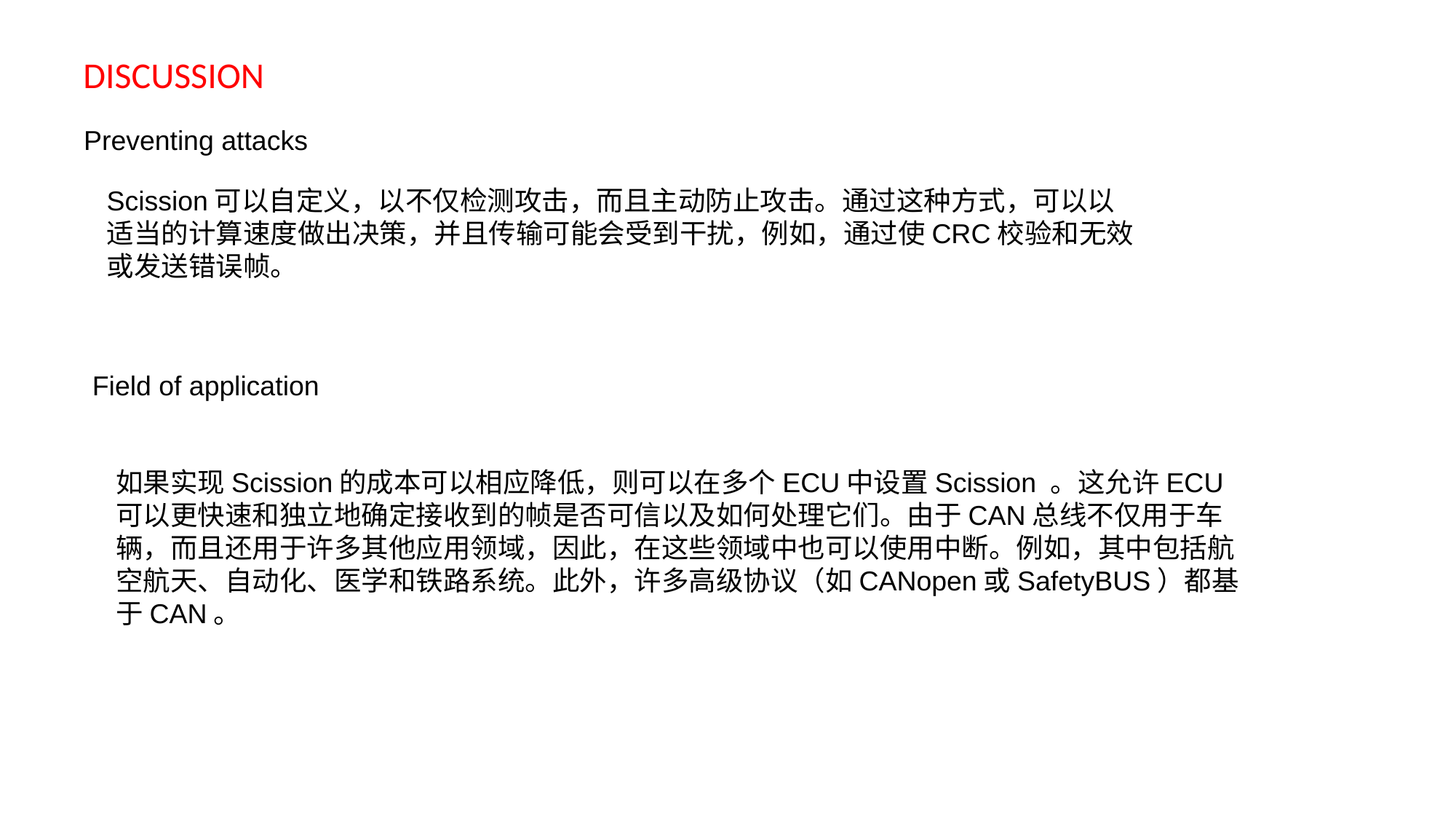

DISCUSSION
Preventing attacks
Scission可以自定义，以不仅检测攻击，而且主动防止攻击。通过这种方式，可以以适当的计算速度做出决策，并且传输可能会受到干扰，例如，通过使CRC校验和无效或发送错误帧。
Field of application
如果实现Scission的成本可以相应降低，则可以在多个ECU中设置Scission 。这允许ECU可以更快速和独立地确定接收到的帧是否可信以及如何处理它们。由于CAN总线不仅用于车辆，而且还用于许多其他应用领域，因此，在这些领域中也可以使用中断。例如，其中包括航空航天、自动化、医学和铁路系统。此外，许多高级协议（如CANopen或SafetyBUS）都基于CAN。